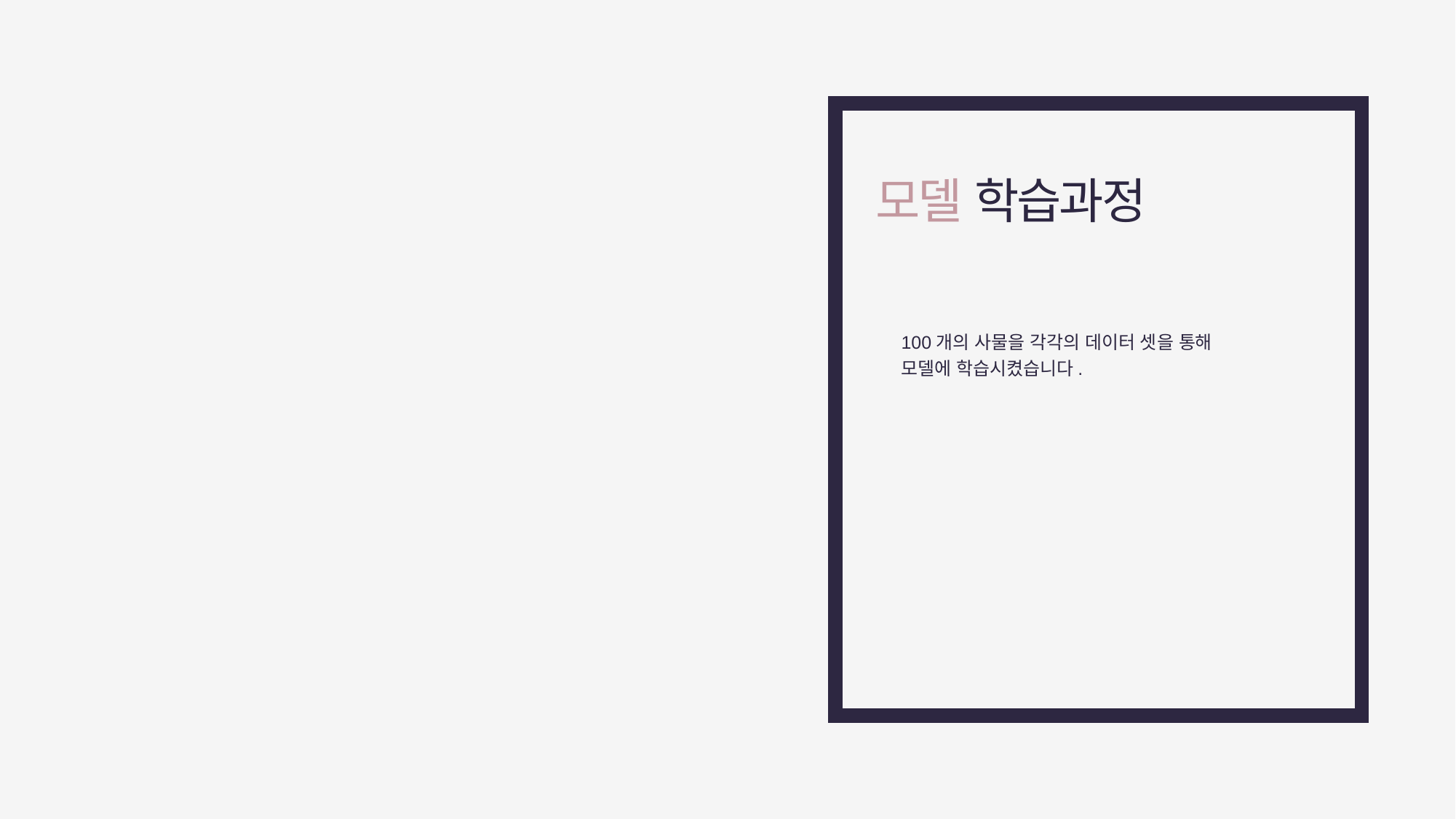

모델 학습과정
100개의 사물을 각각의 데이터 셋을 통해
모델에 학습시켰습니다.